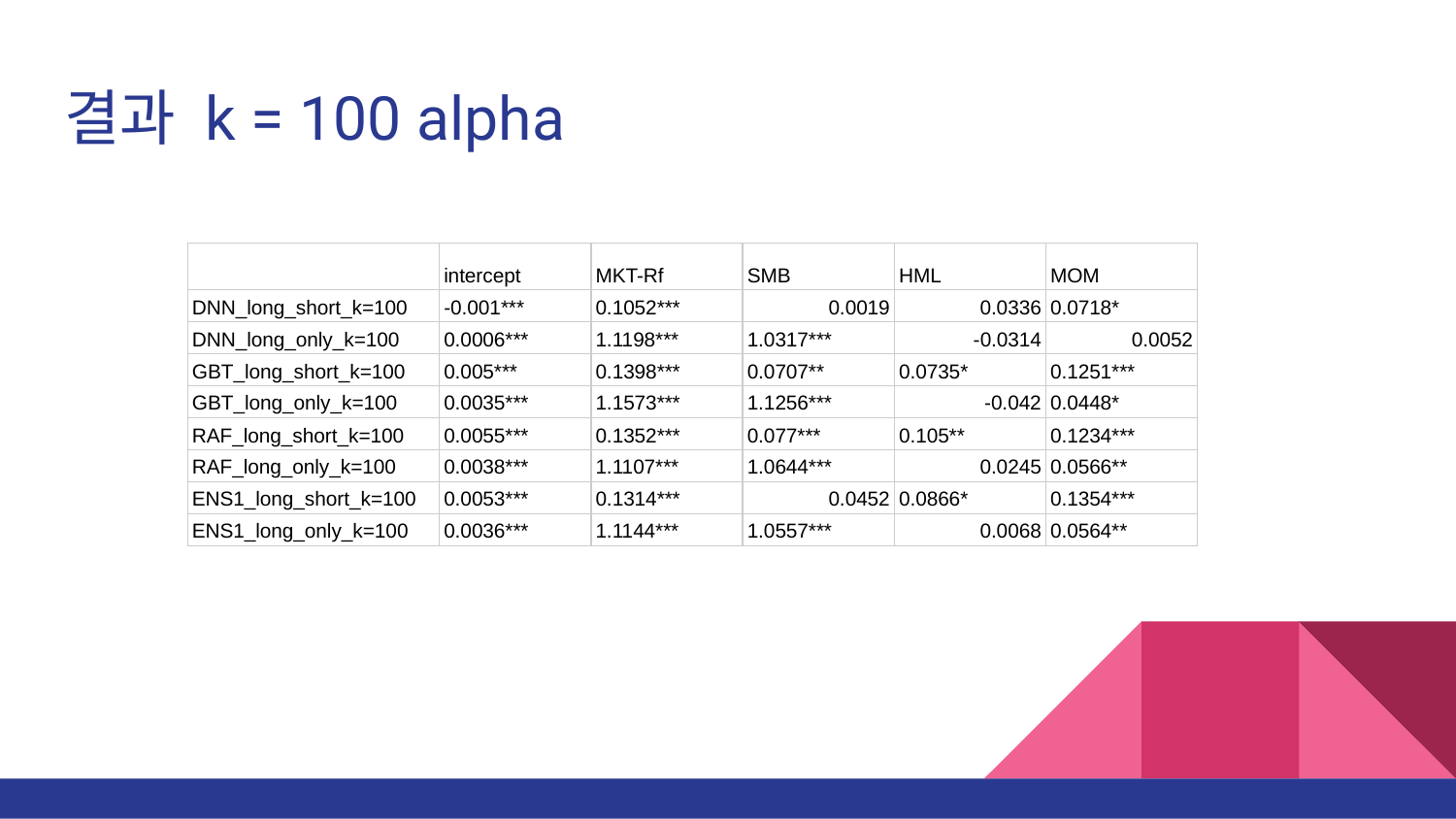

# 결과 k = 100 alpha
|  | intercept | MKT-Rf | SMB | HML | MOM |
| --- | --- | --- | --- | --- | --- |
| DNN\_long\_short\_k=100 | -0.001\*\*\* | 0.1052\*\*\* | 0.0019 | 0.0336 | 0.0718\* |
| DNN\_long\_only\_k=100 | 0.0006\*\*\* | 1.1198\*\*\* | 1.0317\*\*\* | -0.0314 | 0.0052 |
| GBT\_long\_short\_k=100 | 0.005\*\*\* | 0.1398\*\*\* | 0.0707\*\* | 0.0735\* | 0.1251\*\*\* |
| GBT\_long\_only\_k=100 | 0.0035\*\*\* | 1.1573\*\*\* | 1.1256\*\*\* | -0.042 | 0.0448\* |
| RAF\_long\_short\_k=100 | 0.0055\*\*\* | 0.1352\*\*\* | 0.077\*\*\* | 0.105\*\* | 0.1234\*\*\* |
| RAF\_long\_only\_k=100 | 0.0038\*\*\* | 1.1107\*\*\* | 1.0644\*\*\* | 0.0245 | 0.0566\*\* |
| ENS1\_long\_short\_k=100 | 0.0053\*\*\* | 0.1314\*\*\* | 0.0452 | 0.0866\* | 0.1354\*\*\* |
| ENS1\_long\_only\_k=100 | 0.0036\*\*\* | 1.1144\*\*\* | 1.0557\*\*\* | 0.0068 | 0.0564\*\* |